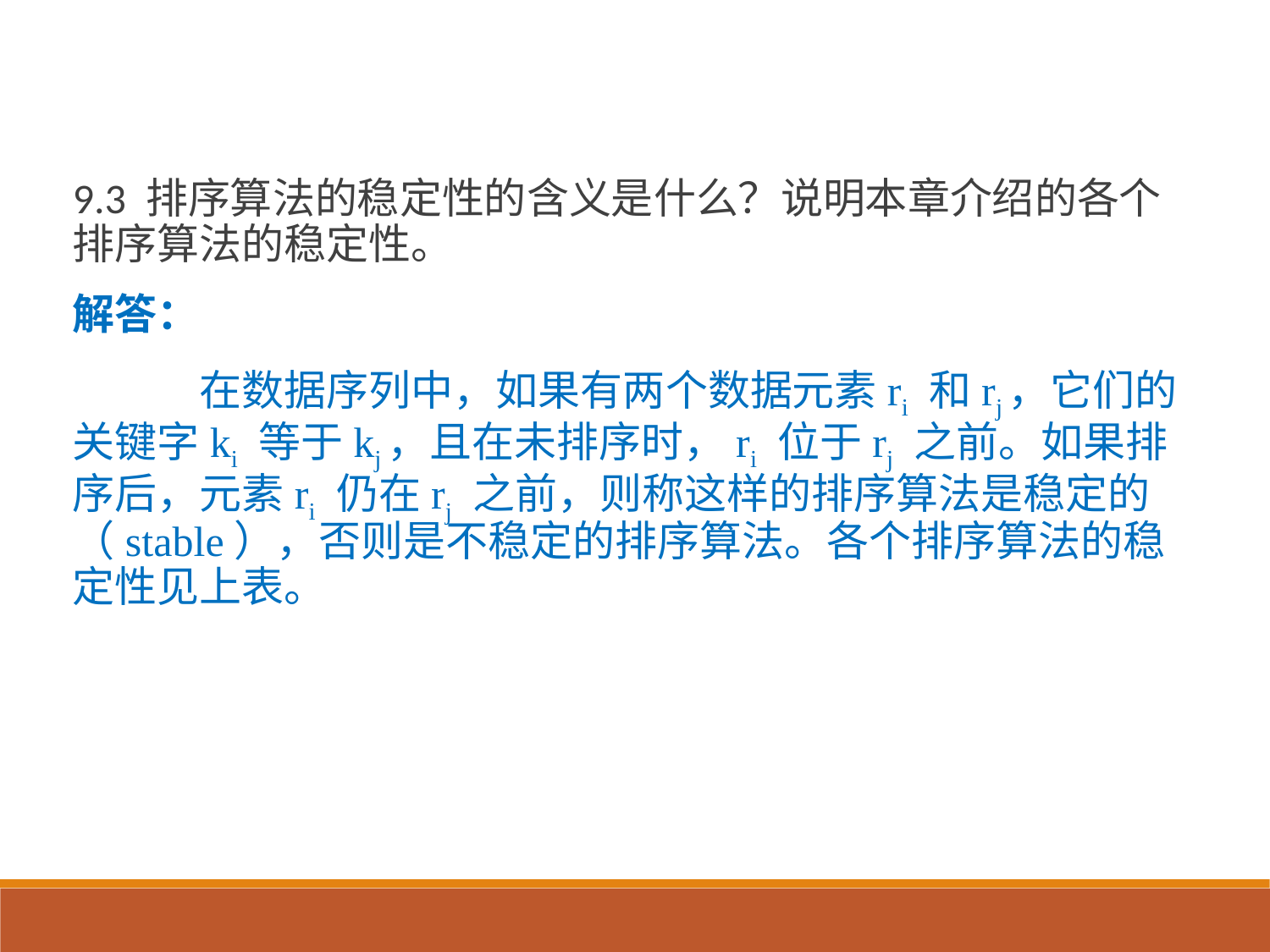

9.3 排序算法的稳定性的含义是什么？说明本章介绍的各个排序算法的稳定性。
解答：
	在数据序列中，如果有两个数据元素ri 和rj，它们的关键字ki 等于kj，且在未排序时，ri 位于rj 之前。如果排序后，元素ri 仍在rj 之前，则称这样的排序算法是稳定的（stable），否则是不稳定的排序算法。各个排序算法的稳定性见上表。